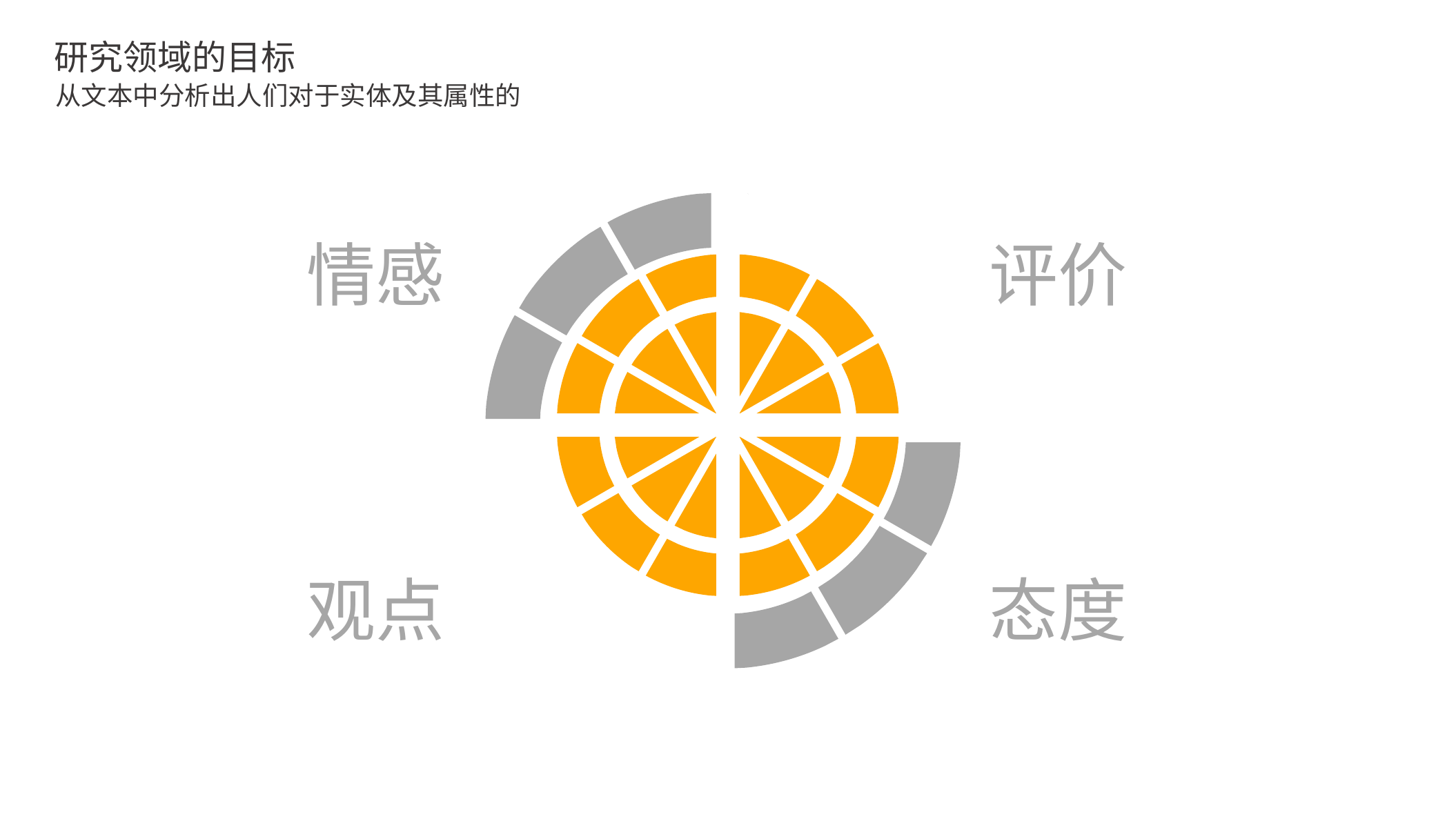

研究领域的目标
从文本中分析出人们对于实体及其属性的

情感
评价

观点
态度